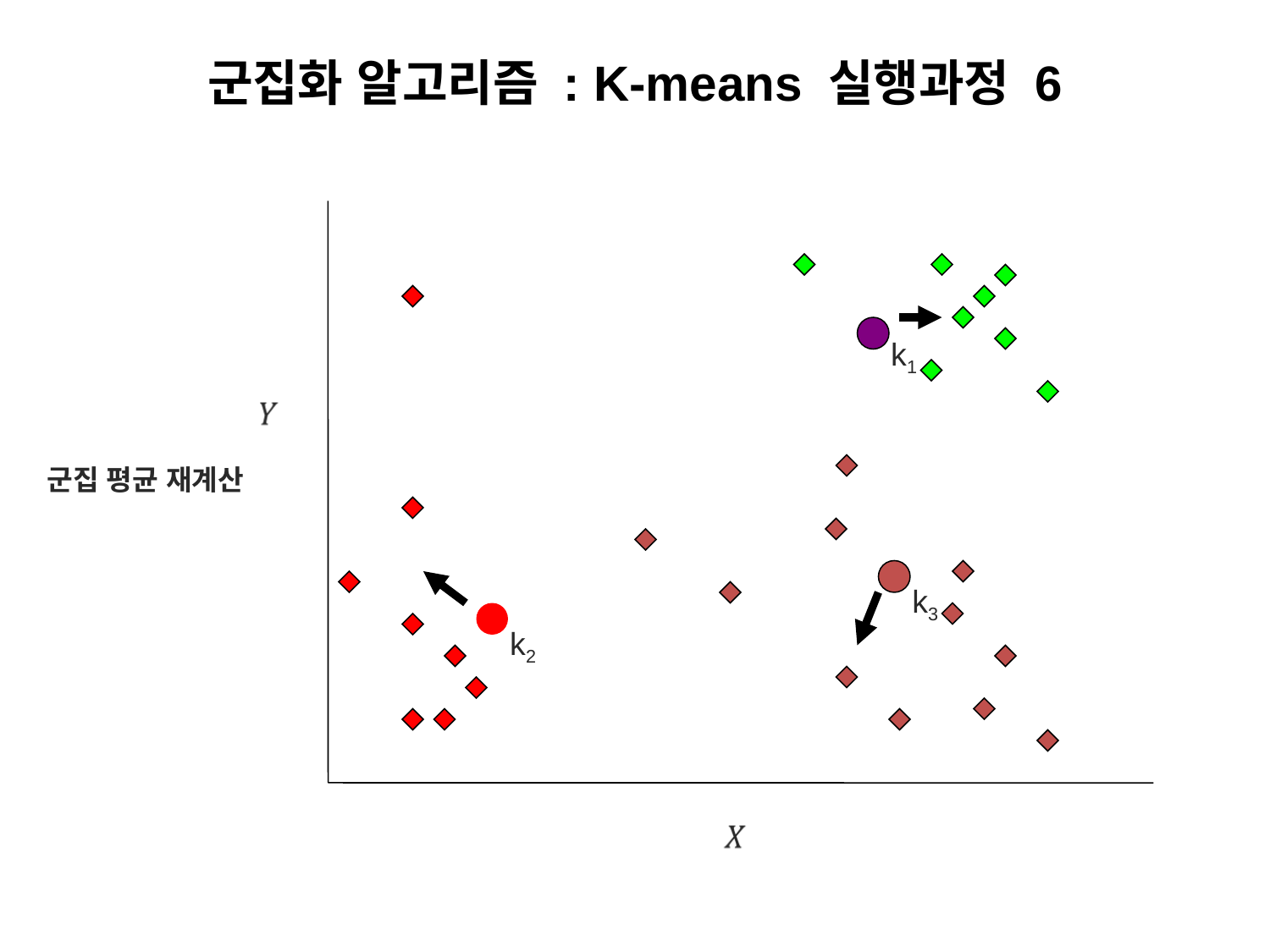

# 군집화 알고리즘 : K-means 실행과정 6

k1

군집 평균 재계산

k3

k2